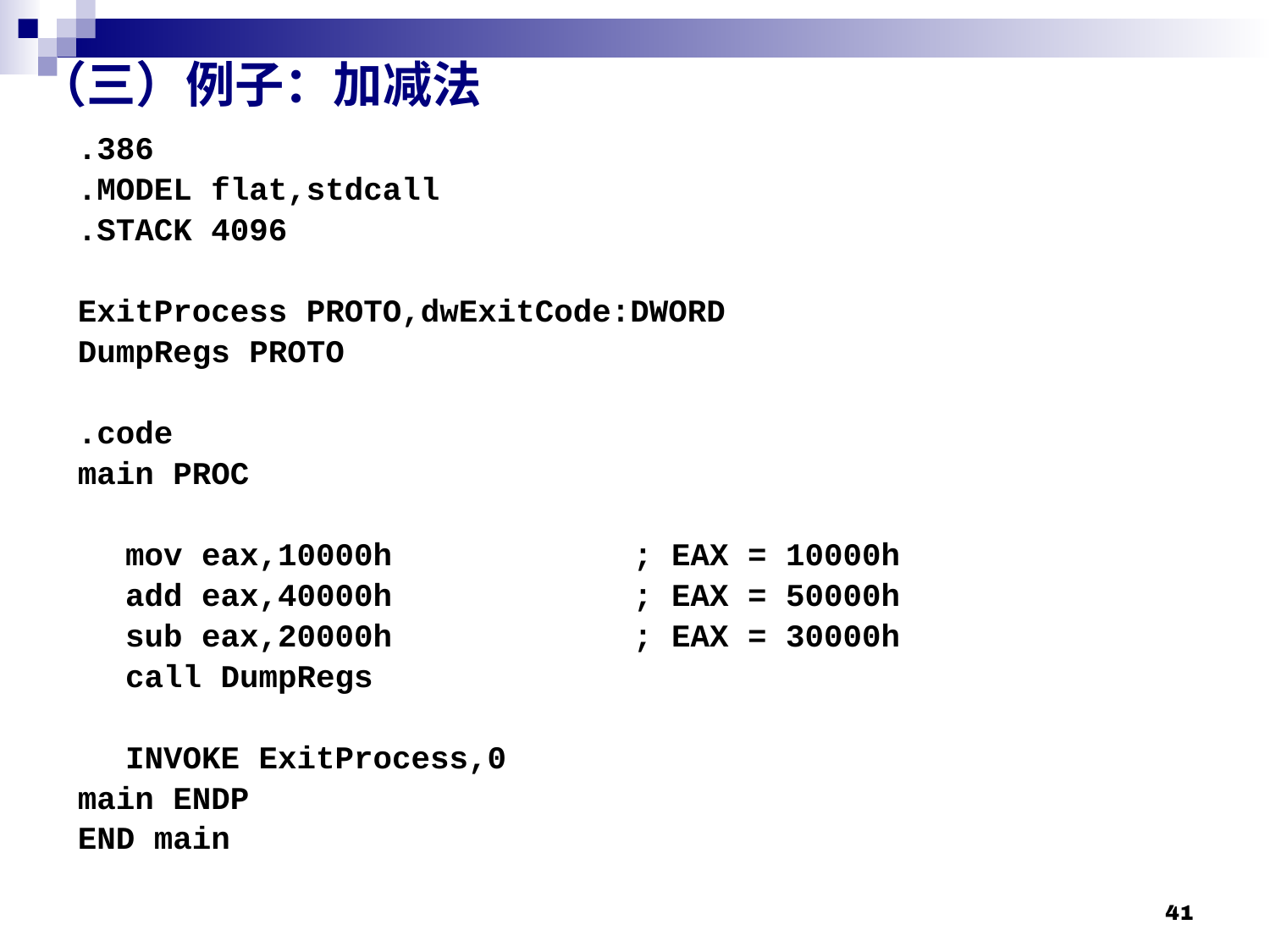

# （三）例子：加减法
.386
.MODEL flat,stdcall
.STACK 4096

ExitProcess PROTO,dwExitCode:DWORD
DumpRegs PROTO

.code
main PROC

	mov eax,10000h		; EAX = 10000h
	add eax,40000h		; EAX = 50000h
	sub eax,20000h		; EAX = 30000h
	call DumpRegs

	INVOKE ExitProcess,0
main ENDP
END main
41